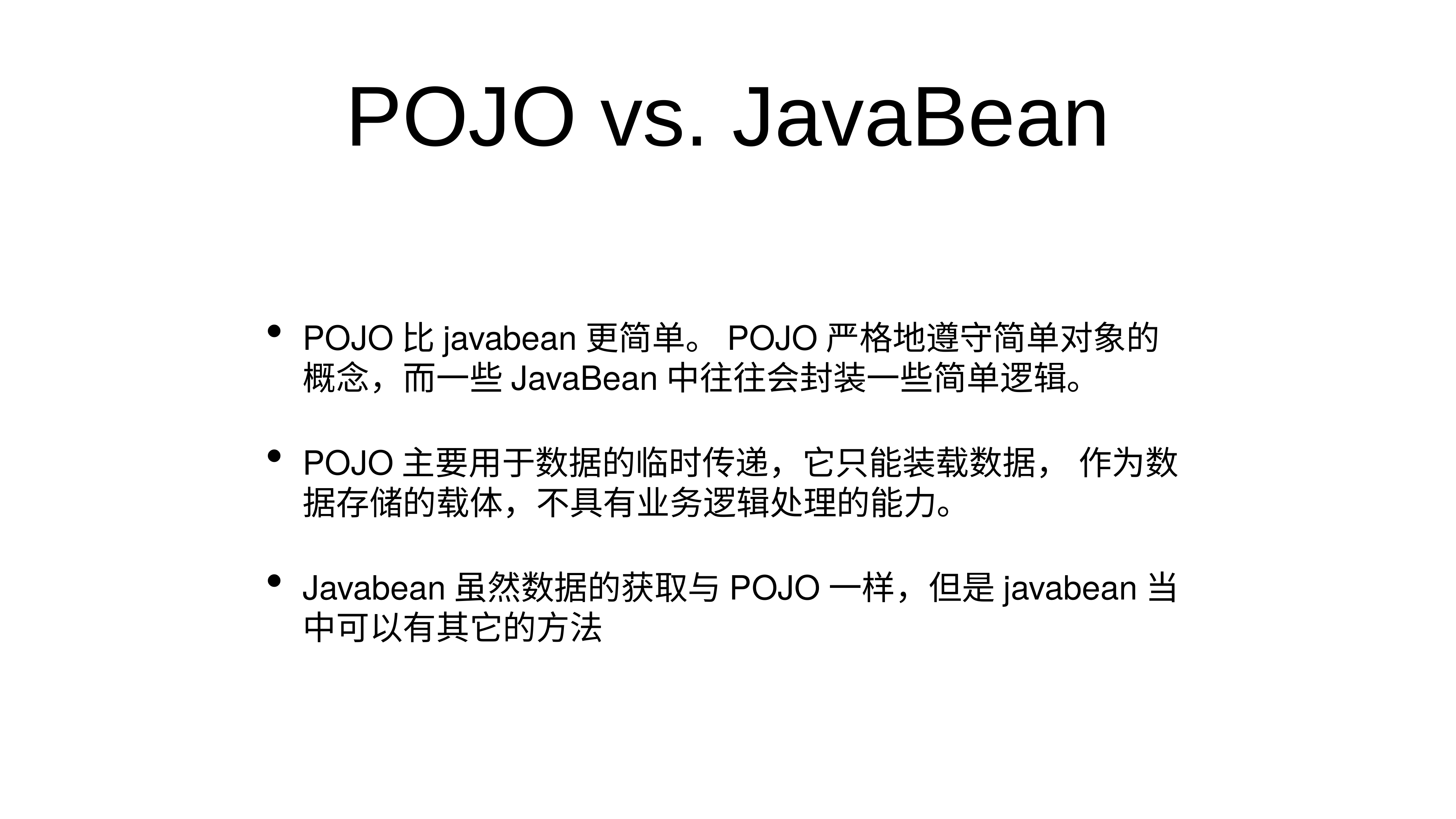

# POJO vs. JavaBean
POJO比javabean更简单。POJO严格地遵守简单对象的概念，而一些JavaBean中往往会封装一些简单逻辑。
POJO主要用于数据的临时传递，它只能装载数据， 作为数据存储的载体，不具有业务逻辑处理的能力。
Javabean虽然数据的获取与POJO一样，但是javabean当中可以有其它的方法